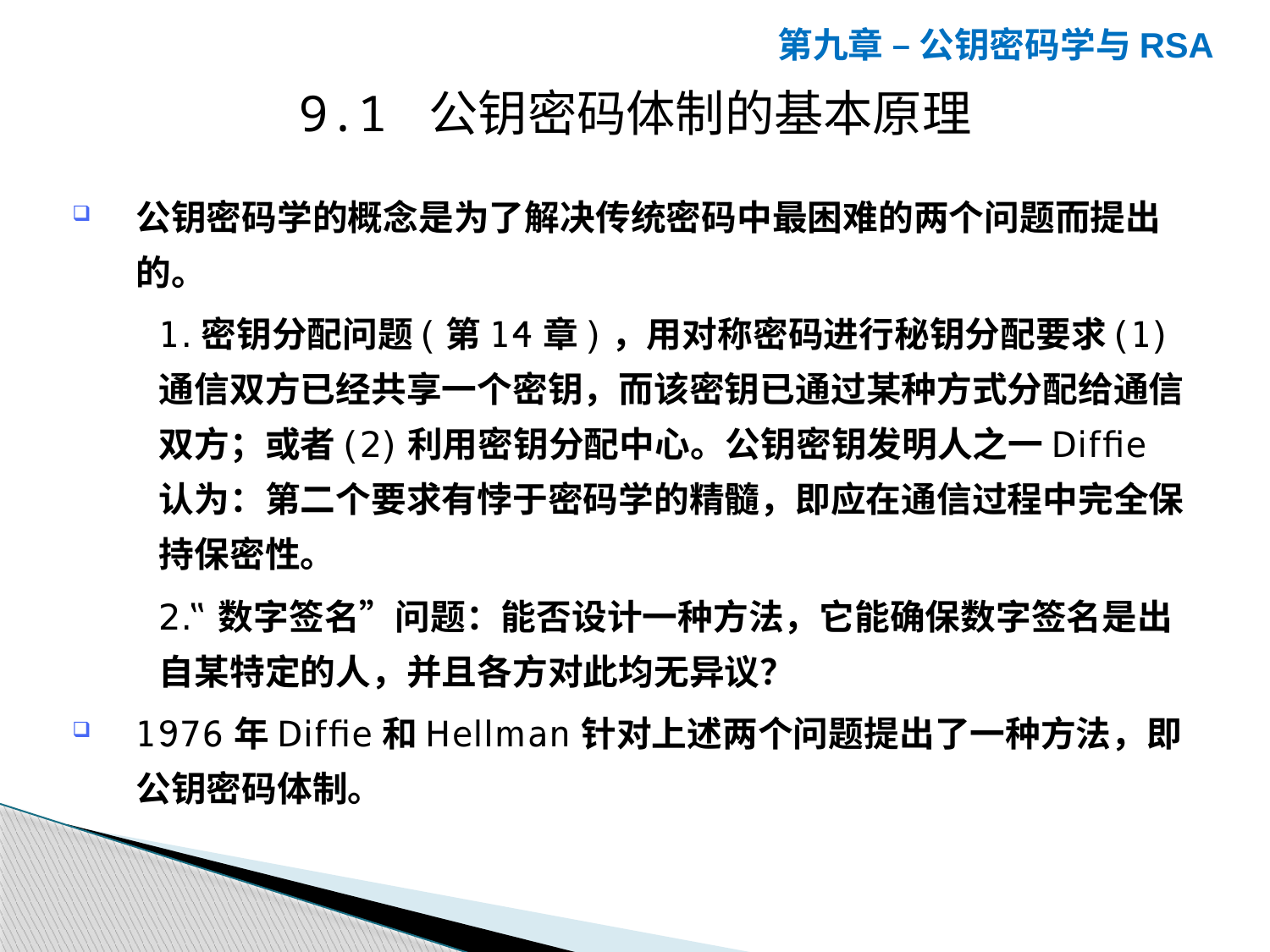

第九章 – 公钥密码学与RSA
9.1 公钥密码体制的基本原理
公钥密码学的概念是为了解决传统密码中最困难的两个问题而提出的。
1.密钥分配问题(第14章)，用对称密码进行秘钥分配要求(1)通信双方已经共享一个密钥，而该密钥已通过某种方式分配给通信双方；或者(2)利用密钥分配中心。公钥密钥发明人之一Diffie认为：第二个要求有悖于密码学的精髓，即应在通信过程中完全保持保密性。
2.“数字签名”问题：能否设计一种方法，它能确保数字签名是出自某特定的人，并且各方对此均无异议？
1976年Diffie和Hellman针对上述两个问题提出了一种方法，即公钥密码体制。